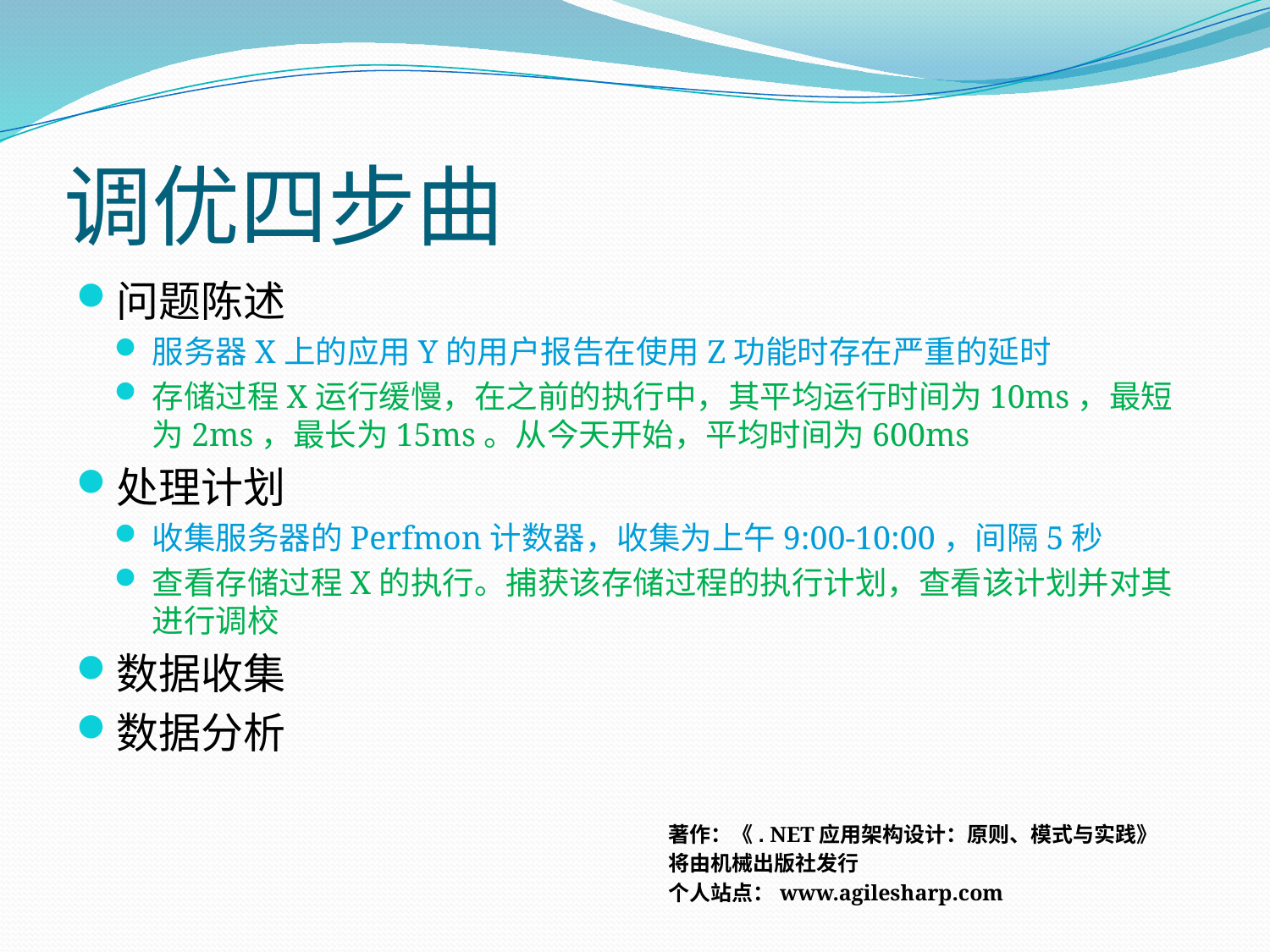

# 调优四步曲
问题陈述
服务器X上的应用Y的用户报告在使用Z功能时存在严重的延时
存储过程X运行缓慢，在之前的执行中，其平均运行时间为10ms，最短为2ms，最长为15ms。从今天开始，平均时间为600ms
处理计划
收集服务器的Perfmon计数器，收集为上午9:00-10:00，间隔5秒
查看存储过程X的执行。捕获该存储过程的执行计划，查看该计划并对其进行调校
数据收集
数据分析

著作：《. NET应用架构设计：原则、模式与实践》
将由机械出版社发行
个人站点：www.agilesharp.com